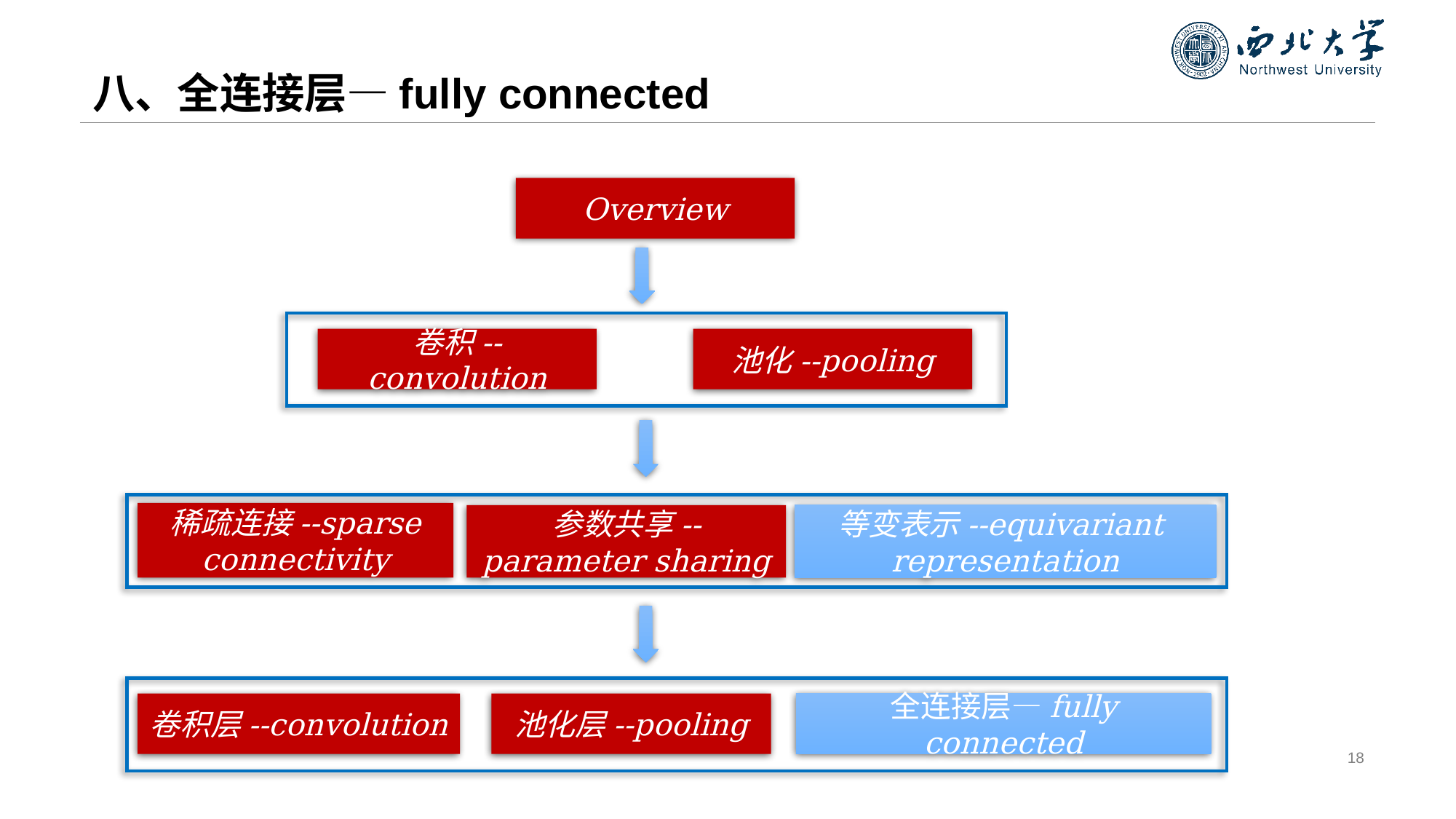

八、全连接层—fully connected
Overview

池化--pooling
卷积--convolution

稀疏连接--sparse connectivity
参数共享--parameter sharing
等变表示--equivariant  representation

卷积层--convolution
池化层--pooling
全连接层—fully connected
18